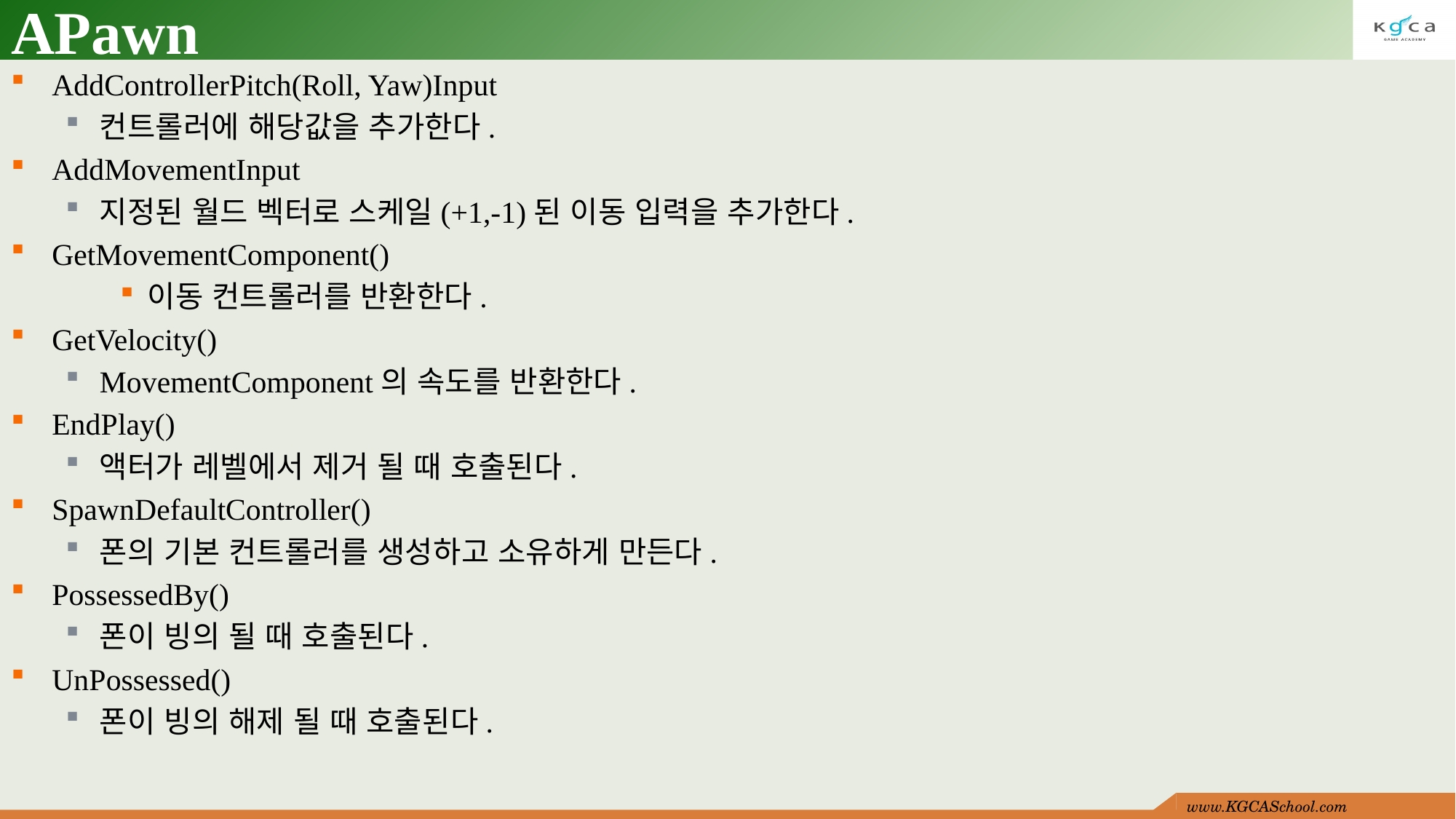

# APawn
AddControllerPitch(Roll, Yaw)Input
컨트롤러에 해당값을 추가한다.
AddMovementInput
지정된 월드 벡터로 스케일(+1,-1)된 이동 입력을 추가한다.
GetMovementComponent()
이동 컨트롤러를 반환한다.
GetVelocity()
MovementComponent의 속도를 반환한다.
EndPlay()
액터가 레벨에서 제거 될 때 호출된다.
SpawnDefaultController()
폰의 기본 컨트롤러를 생성하고 소유하게 만든다.
PossessedBy()
폰이 빙의 될 때 호출된다.
UnPossessed()
폰이 빙의 해제 될 때 호출된다.